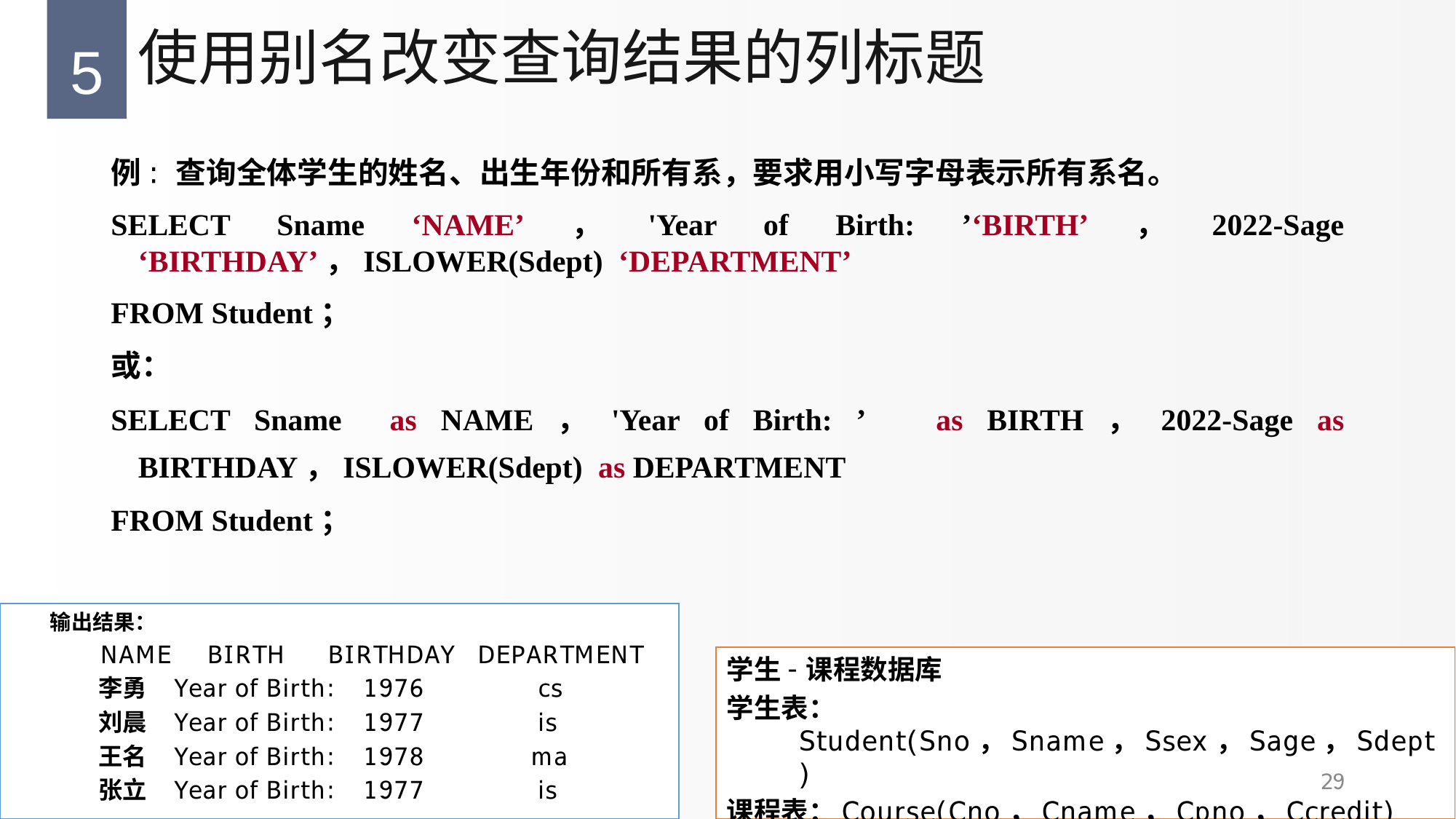

# 使用别名改变查询结果的列标题

例: 查询全体学生的姓名、出生年份和所有系，要求用小写字母表示所有系名。
SELECT Sname ‘NAME’，'Year of Birth: ’‘BIRTH’，2022-Sage ‘BIRTHDAY’，ISLOWER(Sdept)  ‘DEPARTMENT’
FROM Student；
或：
SELECT Sname  as NAME，'Year of Birth: ’   as BIRTH，2022-Sage as BIRTHDAY，ISLOWER(Sdept)  as DEPARTMENT
FROM Student；

       输出结果：
     NAME     BIRTH      BIRTHDAY   DEPARTMENT
     李勇    Year of Birth:    1976                cs
     刘晨    Year of Birth:    1977                is
     王名    Year of Birth:    1978               ma
     张立    Year of Birth:    1977                is
29